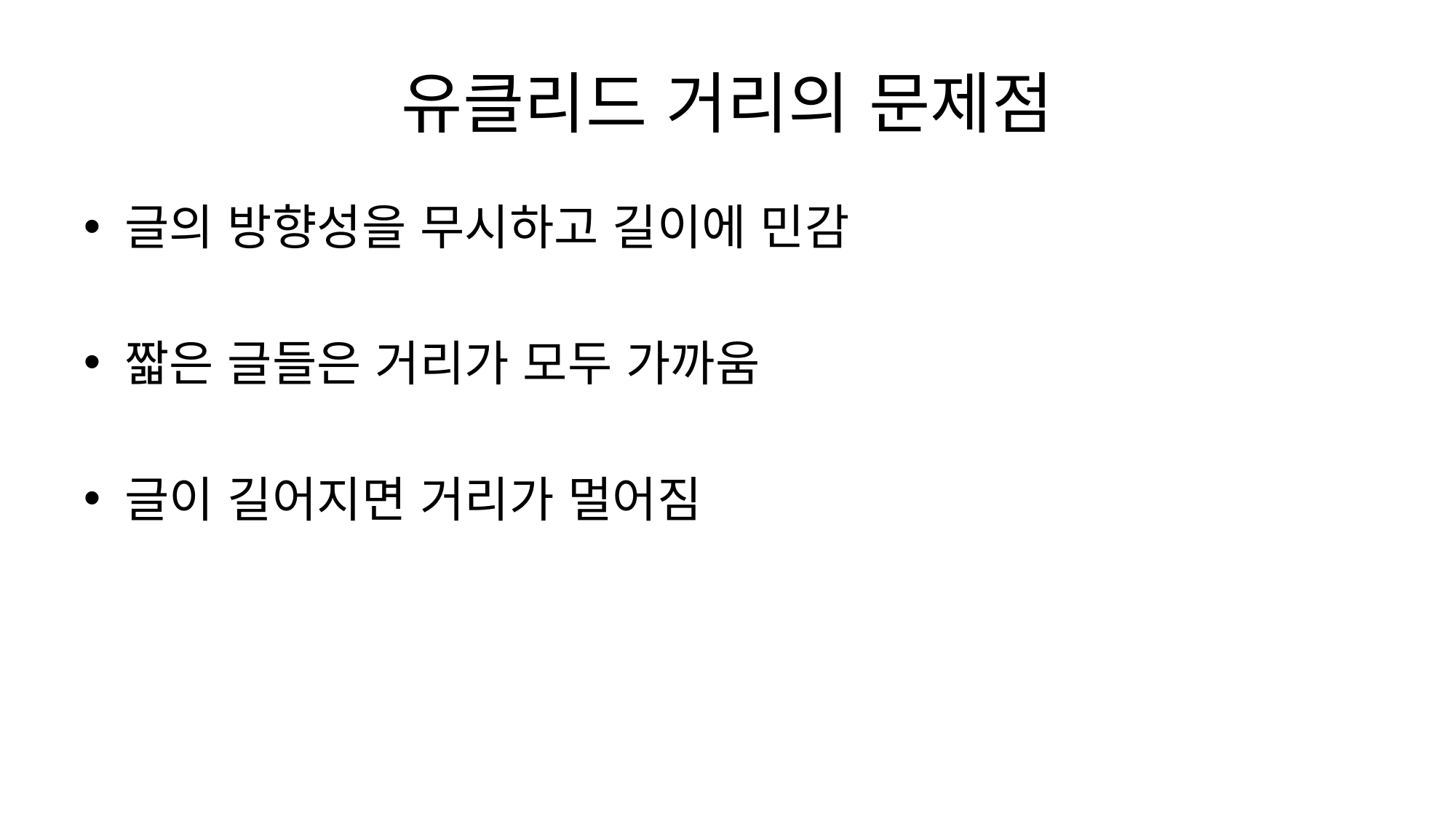

# 유클리드 거리의 문제점
글의 방향성을 무시하고 길이에 민감

짧은 글들은 거리가 모두 가까움

글이 길어지면 거리가 멀어짐